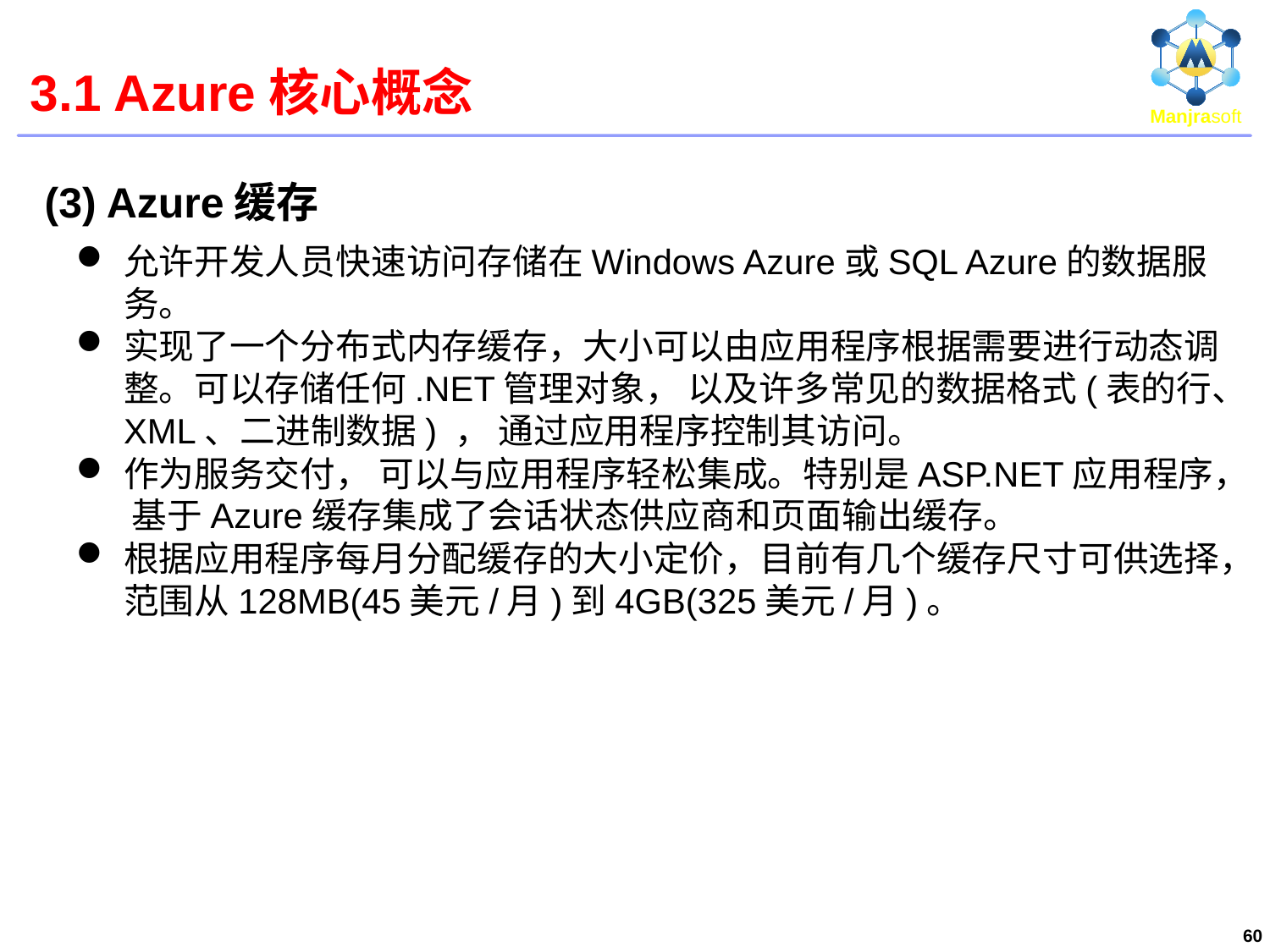

# 3.1 Azure核心概念
(3) Azure缓存
允许开发人员快速访问存储在Windows Azure或SQL Azure的数据服务。
实现了一个分布式内存缓存，大小可以由应用程序根据需要进行动态调整。可以存储任何.NET管理对象， 以及许多常见的数据格式(表的行、XML、二进制数据) ， 通过应用程序控制其访问。
作为服务交付， 可以与应用程序轻松集成。特别是ASP.NET应用程序， 基于Azure缓存集成了会话状态供应商和页面输出缓存。
根据应用程序每月分配缓存的大小定价，目前有几个缓存尺寸可供选择，范围从128MB(45美元/月)到4GB(325美元/月)。
60